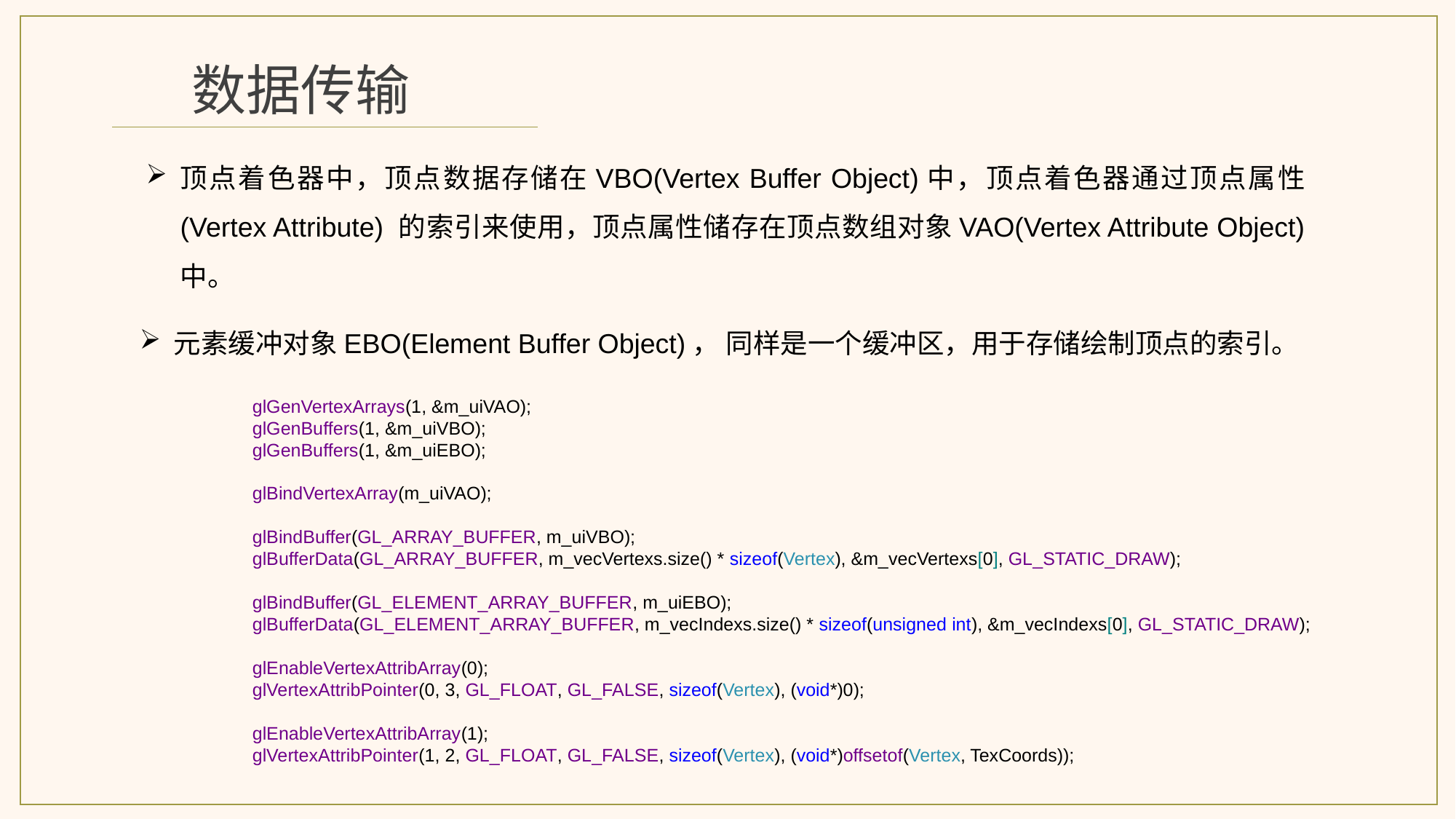

数据传输
顶点着色器中，顶点数据存储在VBO(Vertex Buffer Object)中，顶点着色器通过顶点属性(Vertex Attribute) 的索引来使用，顶点属性储存在顶点数组对象VAO(Vertex Attribute Object)中。
元素缓冲对象EBO(Element Buffer Object)， 同样是一个缓冲区，用于存储绘制顶点的索引。
glGenVertexArrays(1, &m_uiVAO);
glGenBuffers(1, &m_uiVBO);
glGenBuffers(1, &m_uiEBO);

glBindVertexArray(m_uiVAO);

glBindBuffer(GL_ARRAY_BUFFER, m_uiVBO);
glBufferData(GL_ARRAY_BUFFER, m_vecVertexs.size() * sizeof(Vertex), &m_vecVertexs[0], GL_STATIC_DRAW);

glBindBuffer(GL_ELEMENT_ARRAY_BUFFER, m_uiEBO);
glBufferData(GL_ELEMENT_ARRAY_BUFFER, m_vecIndexs.size() * sizeof(unsigned int), &m_vecIndexs[0], GL_STATIC_DRAW);

glEnableVertexAttribArray(0);
glVertexAttribPointer(0, 3, GL_FLOAT, GL_FALSE, sizeof(Vertex), (void*)0);

glEnableVertexAttribArray(1);
glVertexAttribPointer(1, 2, GL_FLOAT, GL_FALSE, sizeof(Vertex), (void*)offsetof(Vertex, TexCoords));